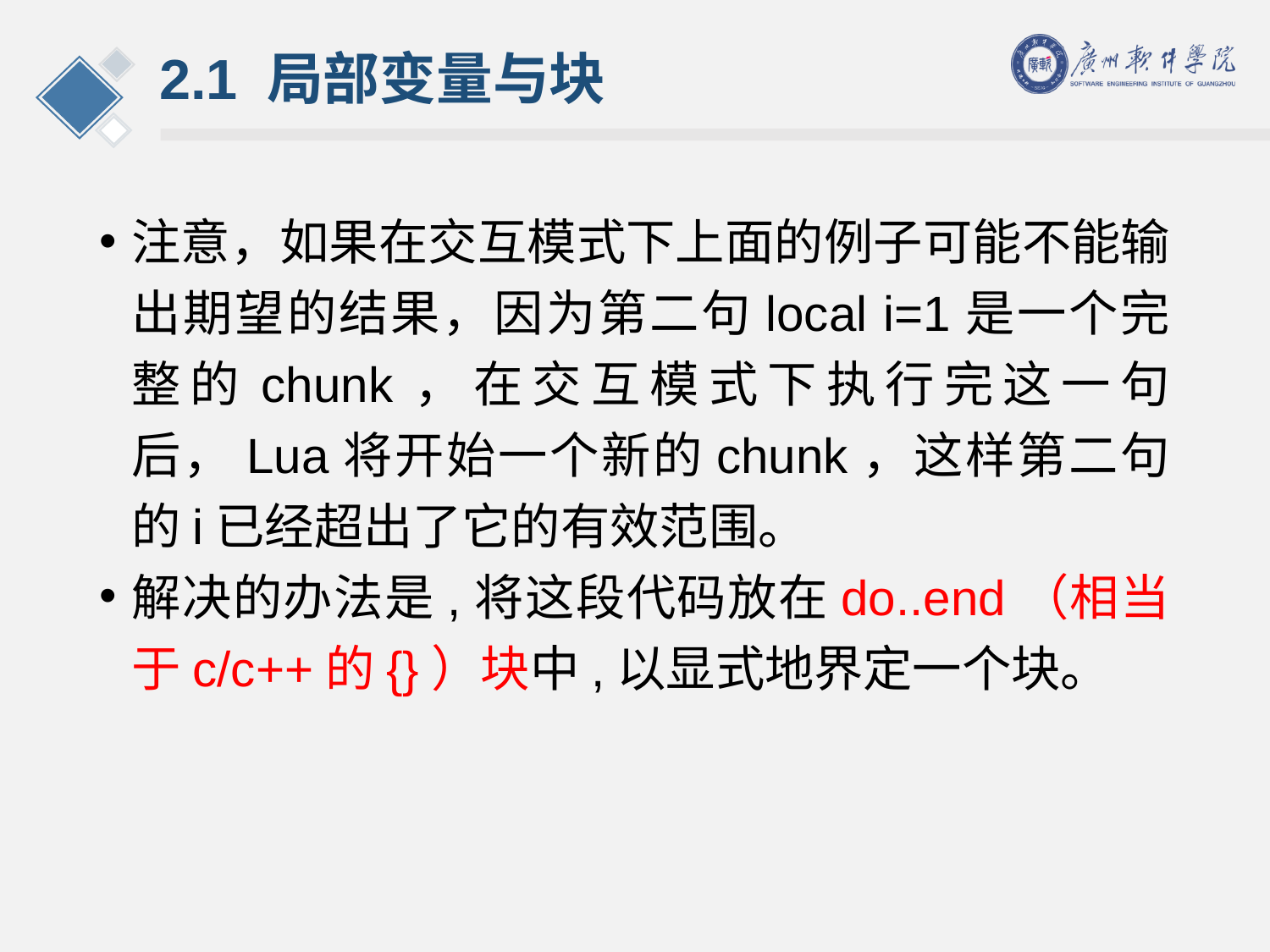

# 2.1 局部变量与块
注意，如果在交互模式下上面的例子可能不能输出期望的结果，因为第二句local i=1是一个完整的chunk，在交互模式下执行完这一句后，Lua将开始一个新的chunk，这样第二句的i已经超出了它的有效范围。
解决的办法是,将这段代码放在do..end（相当于c/c++的{}）块中,以显式地界定一个块。